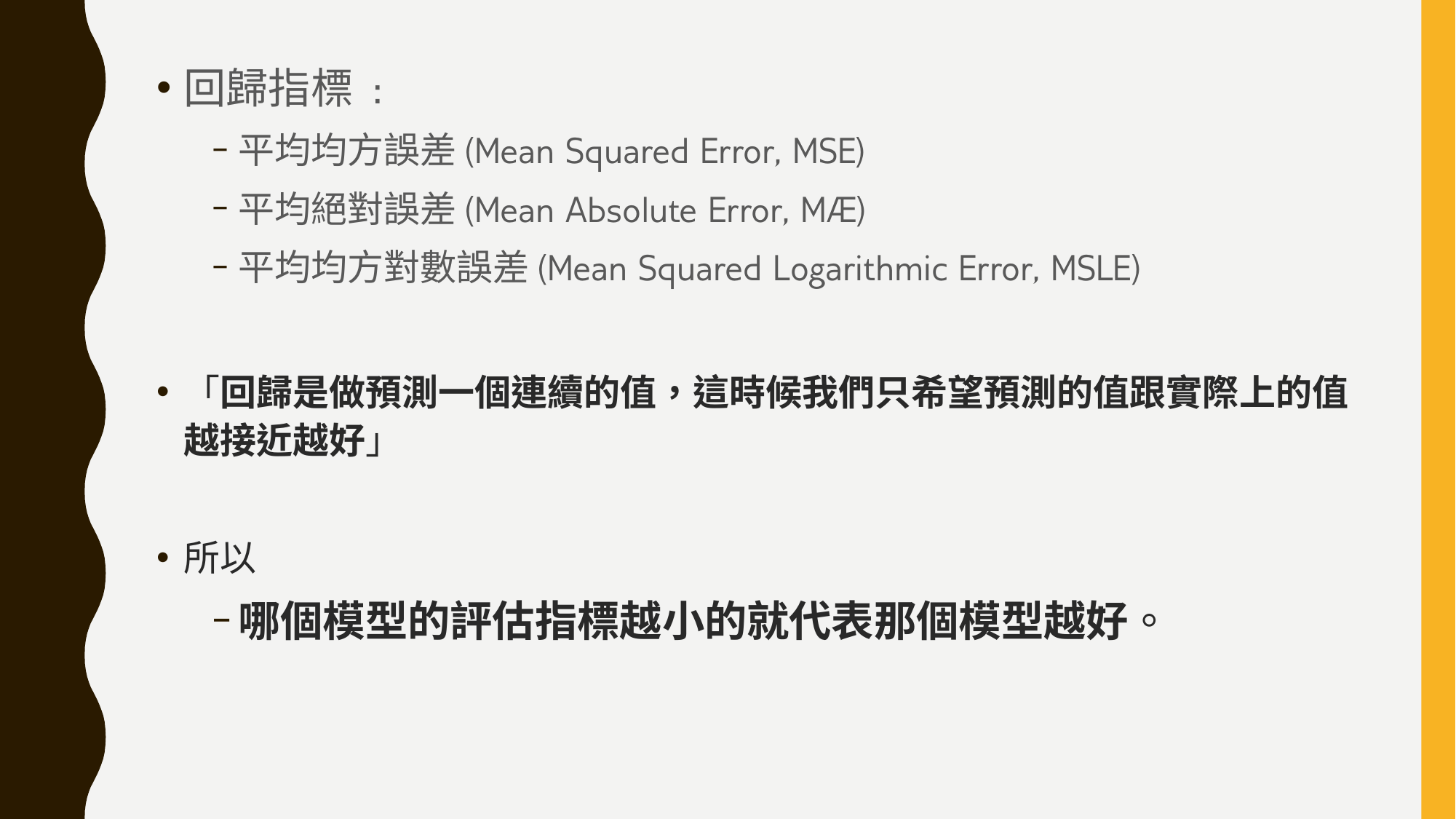

回歸指標 :
平均均方誤差(Mean Squared Error, MSE)
平均絕對誤差(Mean Absolute Error, MAE)
平均均方對數誤差(Mean Squared Logarithmic Error, MSLE)

「回歸是做預測一個連續的值，這時候我們只希望預測的值跟實際上的值越接近越好」

所以
哪個模型的評估指標越小的就代表那個模型越好。